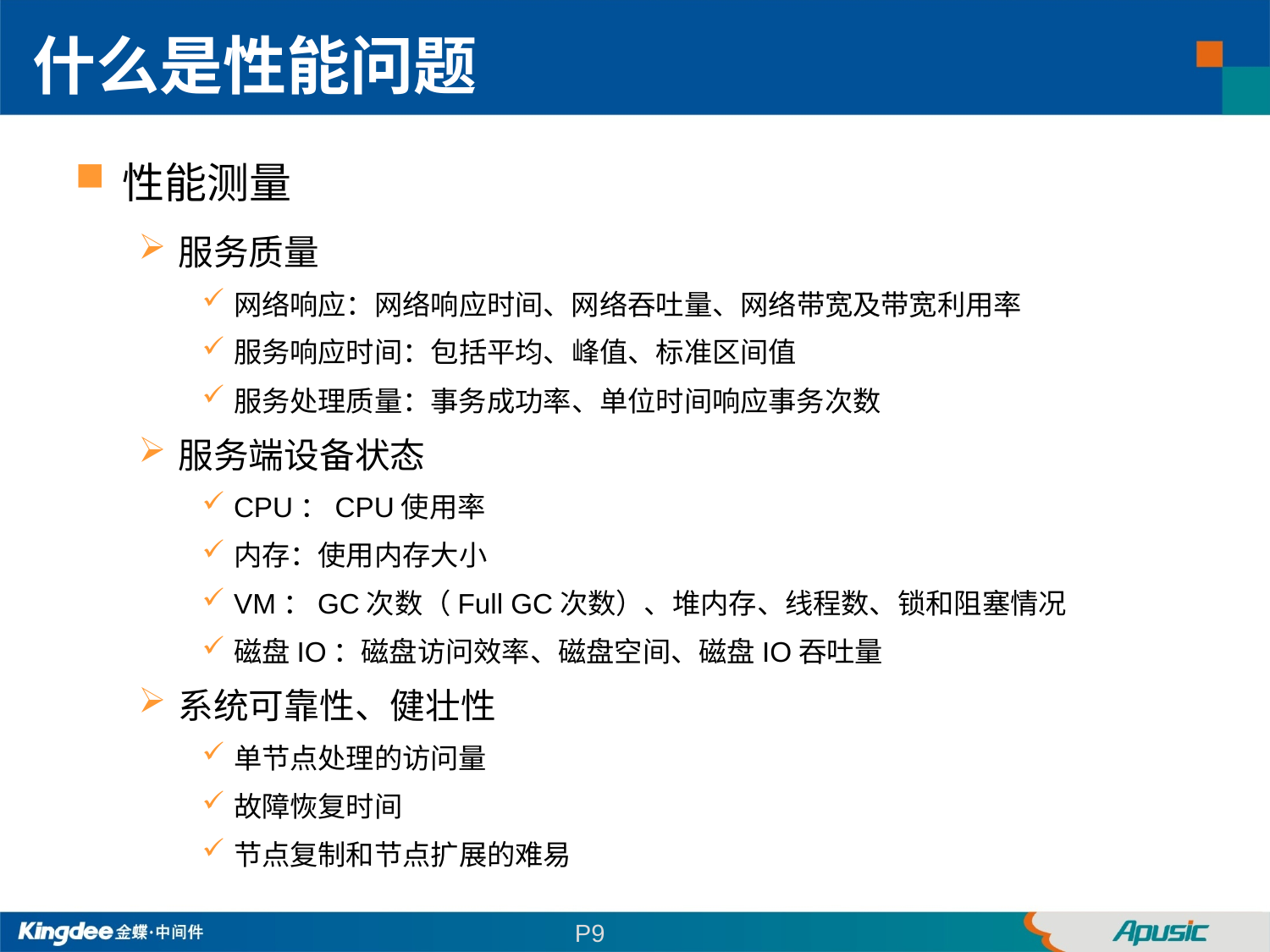

什么是性能问题
性能测量
服务质量
网络响应：网络响应时间、网络吞吐量、网络带宽及带宽利用率
服务响应时间：包括平均、峰值、标准区间值
服务处理质量：事务成功率、单位时间响应事务次数
服务端设备状态
CPU：CPU使用率
内存：使用内存大小
VM：GC次数（Full GC次数）、堆内存、线程数、锁和阻塞情况
磁盘IO：磁盘访问效率、磁盘空间、磁盘IO吞吐量
系统可靠性、健壮性
单节点处理的访问量
故障恢复时间
节点复制和节点扩展的难易